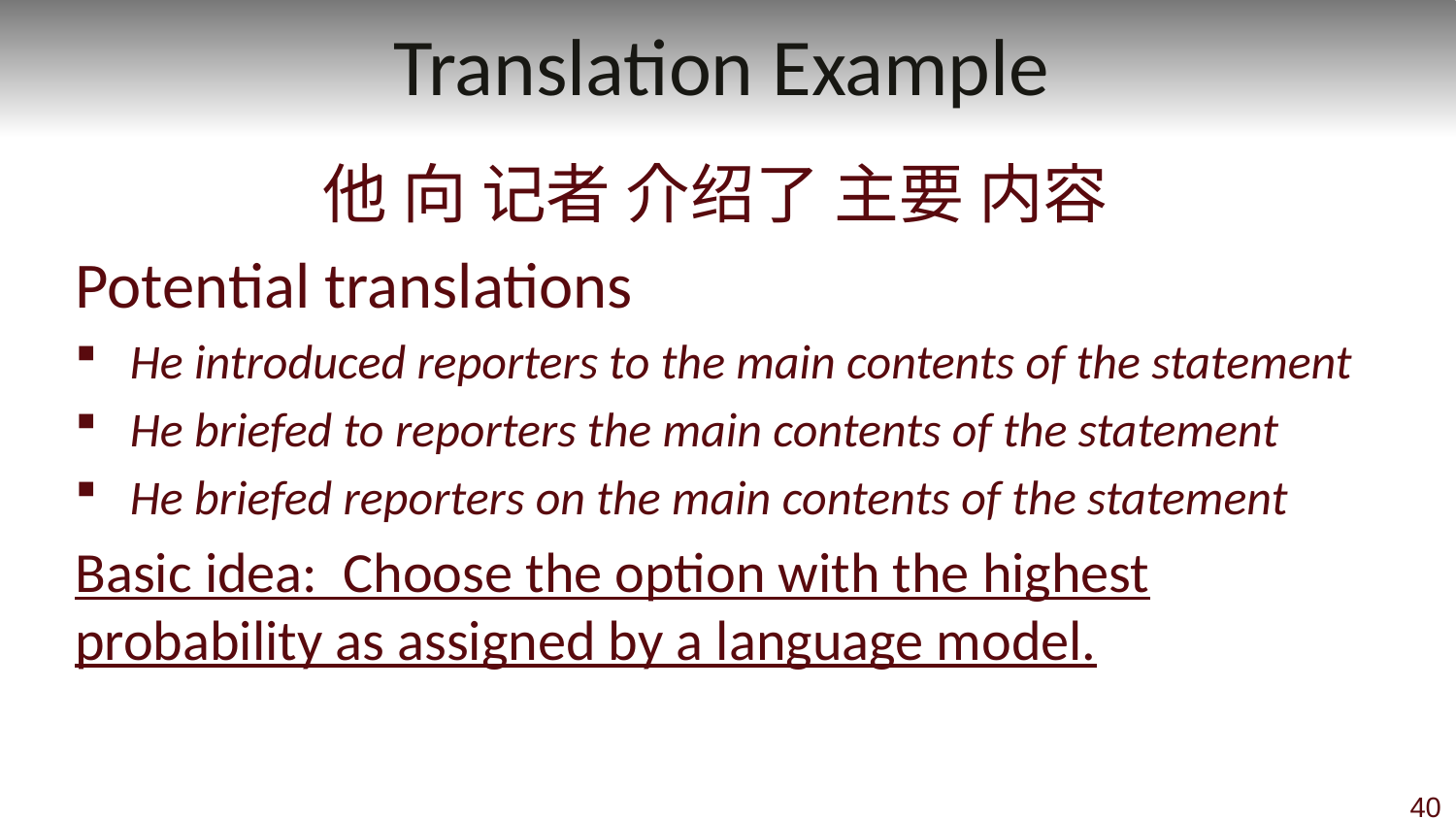

# Translation Example
他 向 记者 介绍了 主要 内容
Potential translations
He introduced reporters to the main contents of the statement
He briefed to reporters the main contents of the statement
He briefed reporters on the main contents of the statement
Basic idea:  Choose the option with the highest probability as assigned by a language model.
40